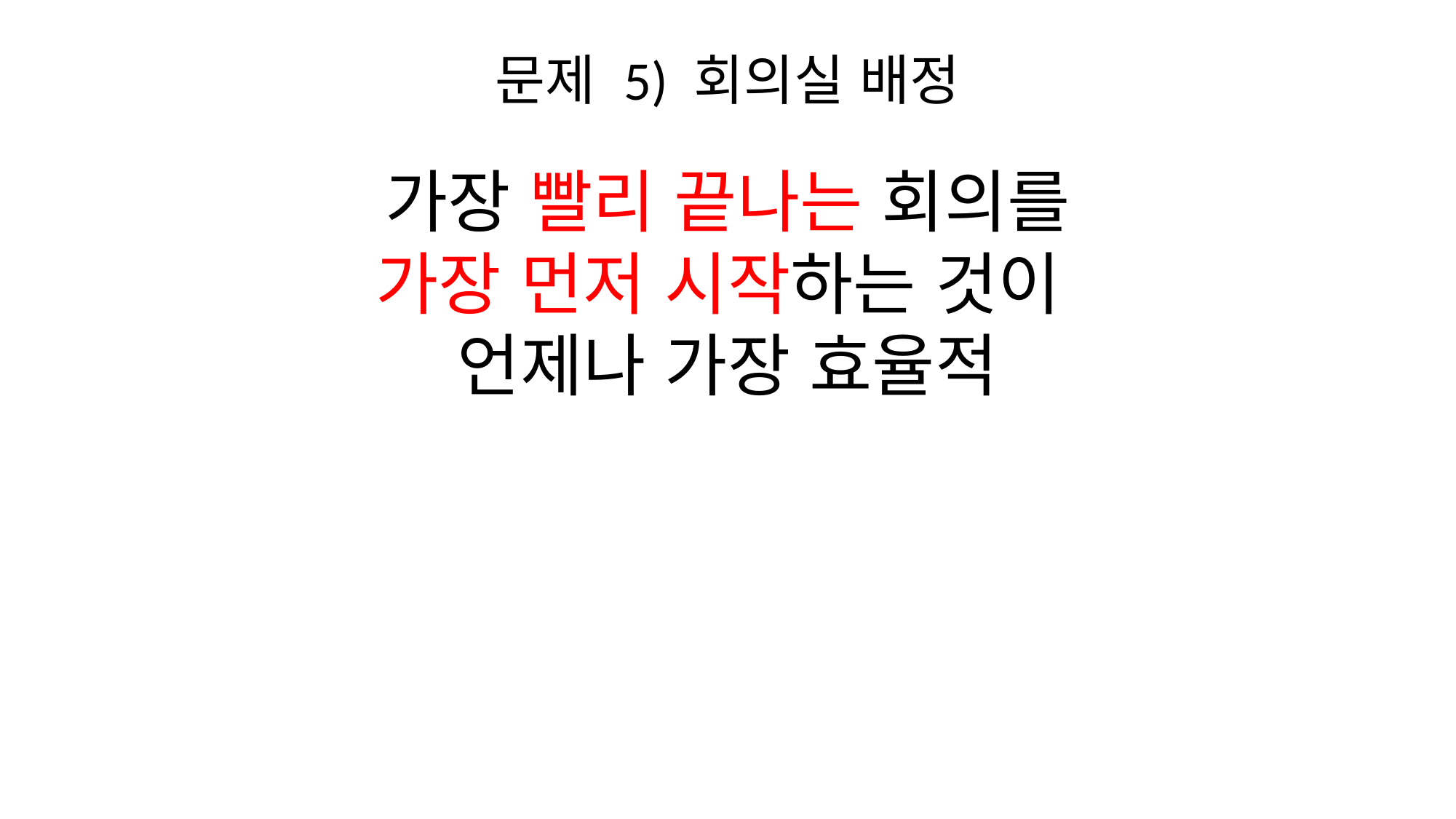

# 문제 5) 회의실 배정
가장 빨리 끝나는 회의를
가장 먼저 시작하는 것이
언제나 가장 효율적